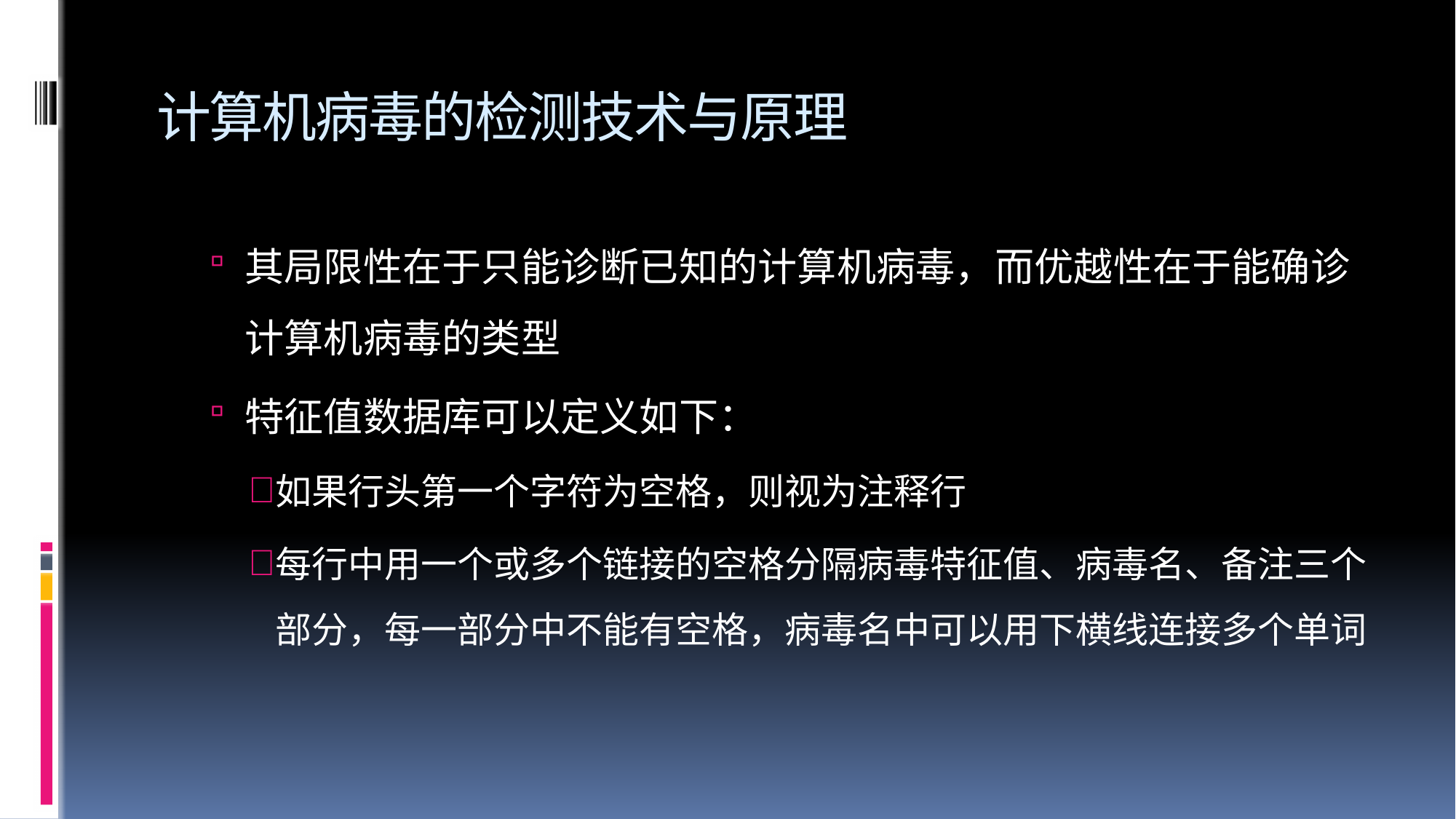

# 计算机病毒的检测技术与原理
其局限性在于只能诊断已知的计算机病毒，而优越性在于能确诊计算机病毒的类型
特征值数据库可以定义如下：
如果行头第一个字符为空格，则视为注释行
每行中用一个或多个链接的空格分隔病毒特征值、病毒名、备注三个部分，每一部分中不能有空格，病毒名中可以用下横线连接多个单词